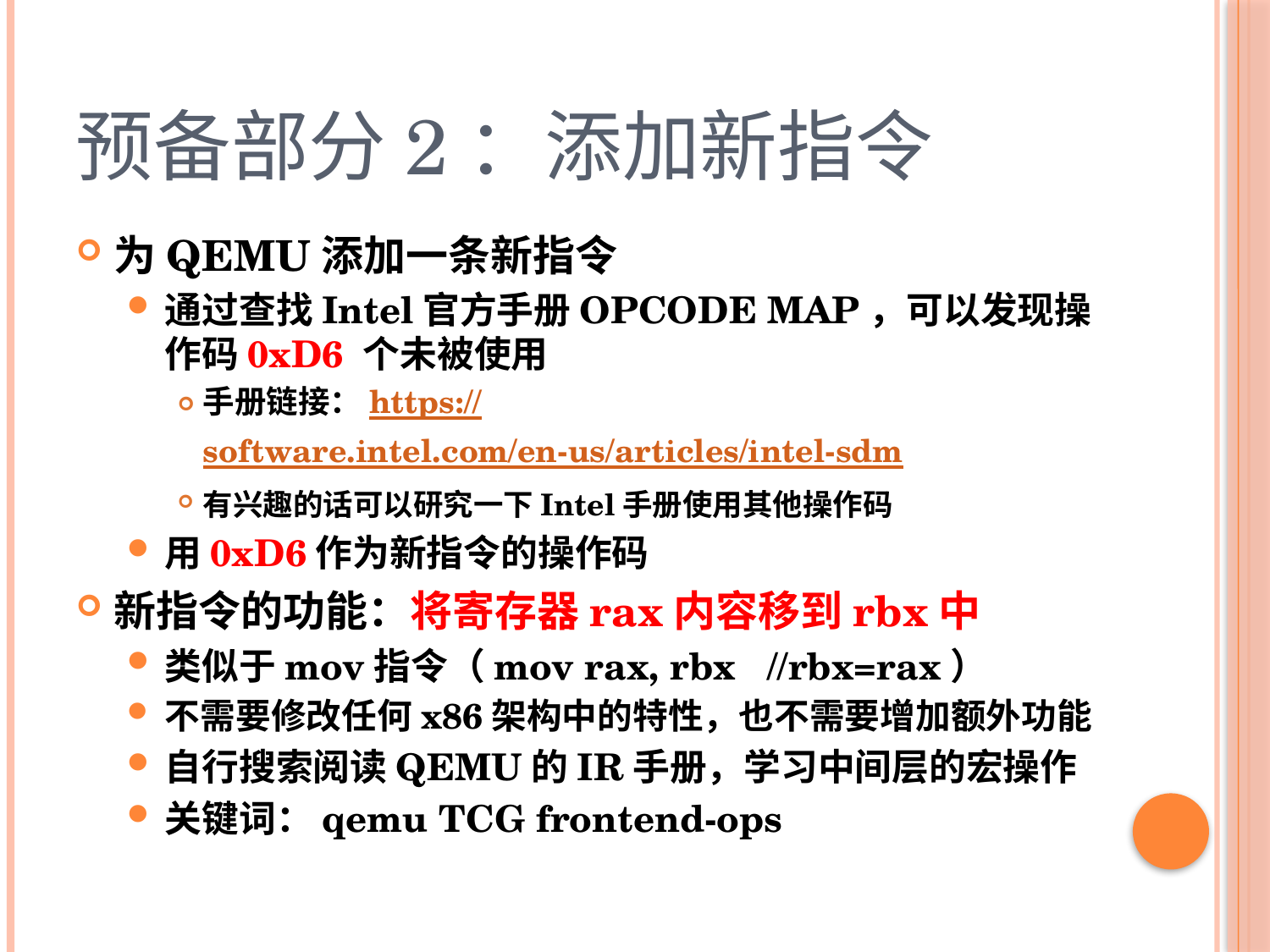

# 预备部分2：添加新指令
为QEMU添加一条新指令
通过查找Intel官方手册OPCODE MAP，可以发现操作码0xD6 个未被使用
手册链接：https://software.intel.com/en-us/articles/intel-sdm
有兴趣的话可以研究一下Intel手册使用其他操作码
用0xD6作为新指令的操作码
新指令的功能：将寄存器rax内容移到rbx中
类似于mov指令（mov rax, rbx   //rbx=rax）
不需要修改任何x86架构中的特性，也不需要增加额外功能
自行搜索阅读QEMU的IR手册，学习中间层的宏操作
关键词：qemu TCG frontend-ops